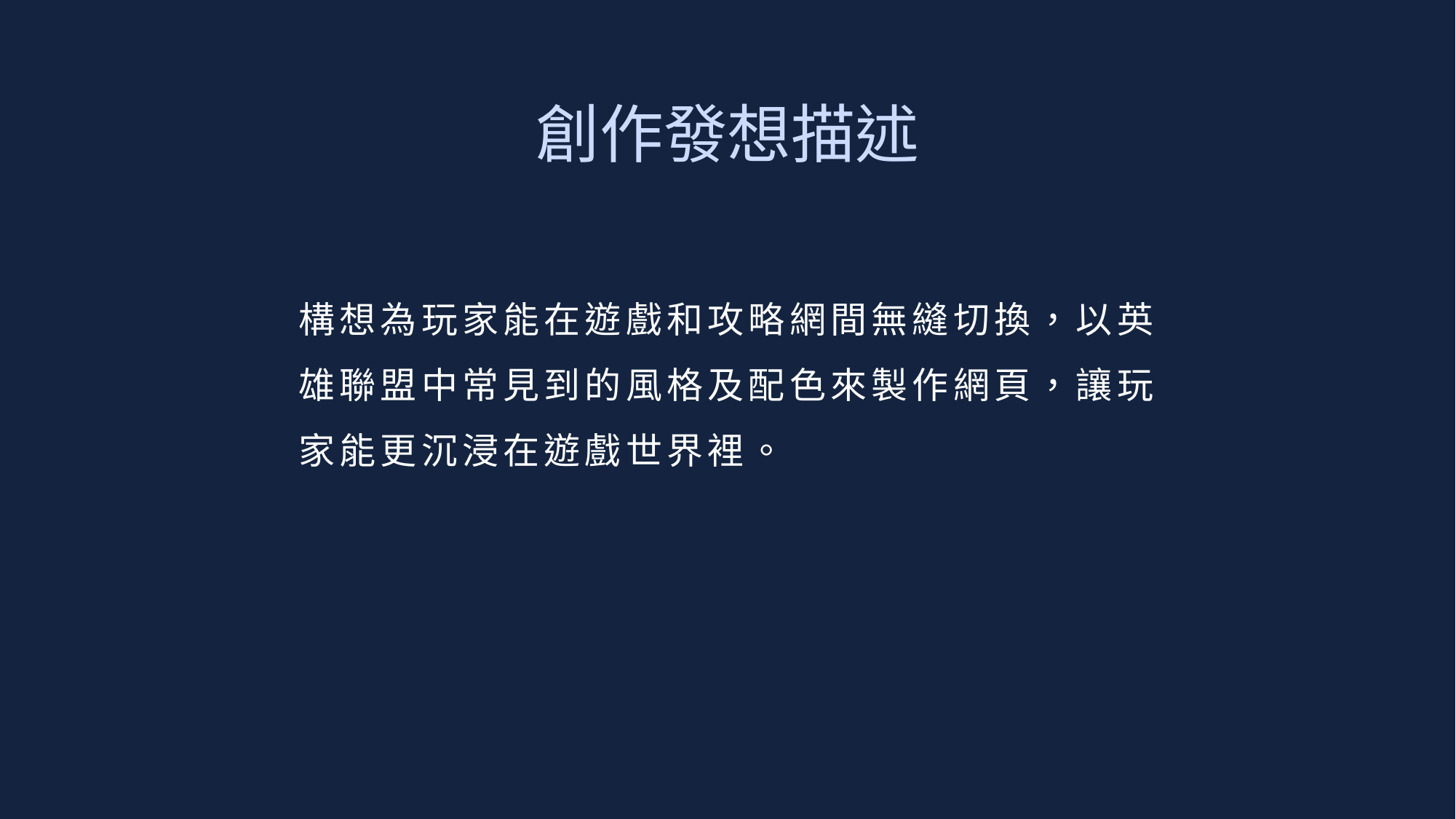

創作發想描述
構想為玩家能在遊戲和攻略網間無縫切換，以英雄聯盟中常見到的風格及配色來製作網頁，讓玩家能更沉浸在遊戲世界裡。